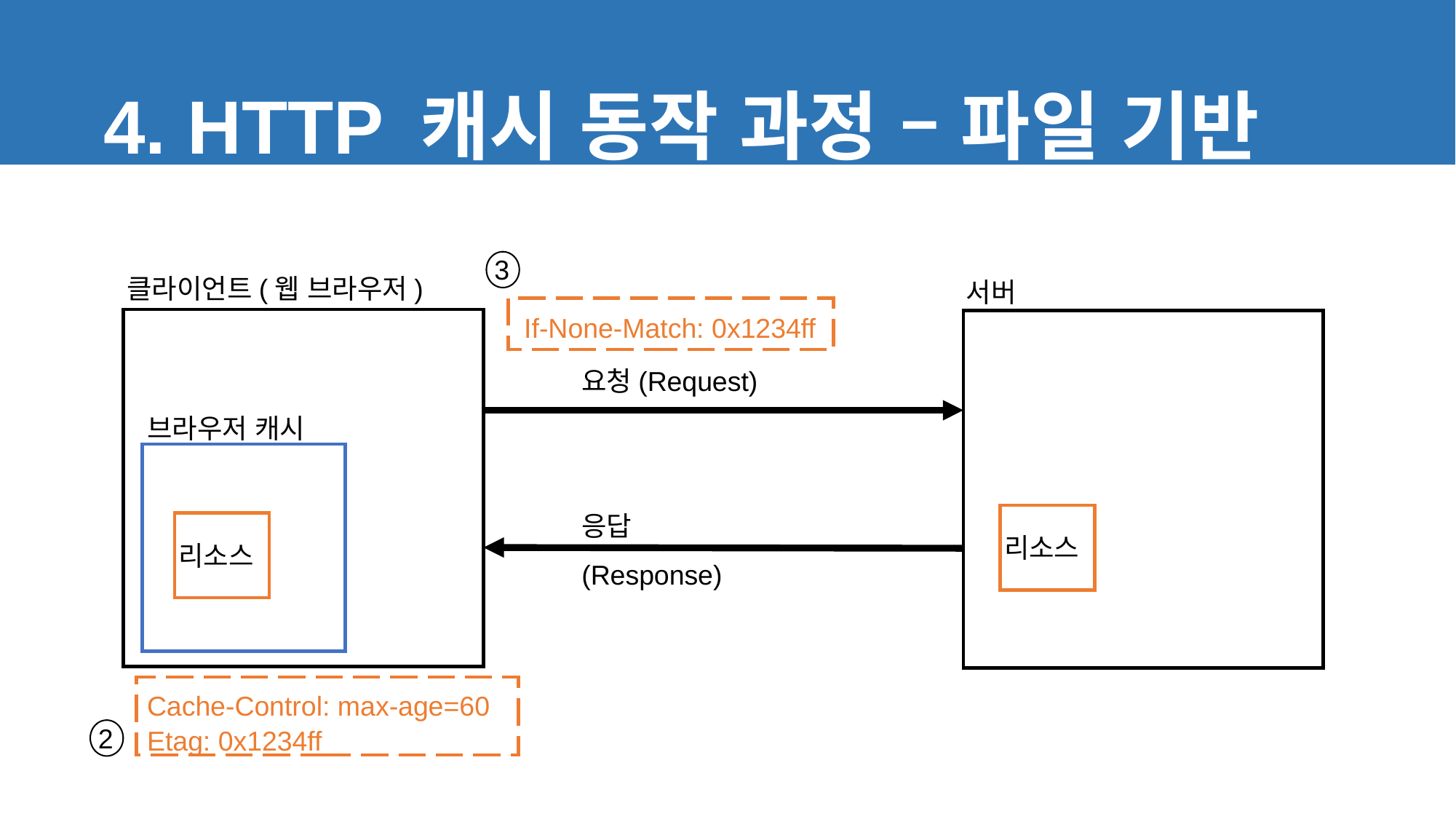

4. HTTP 캐시 동작 과정 – 파일 기반
3

클라이언트(웹 브라우저)
서버

If-None-Match: 0x1234ff

요청(Request)
브라우저 캐시

응답(Response)

리소스

리소스
Cache-Control: max-age=60

Etag: 0x1234ff
2